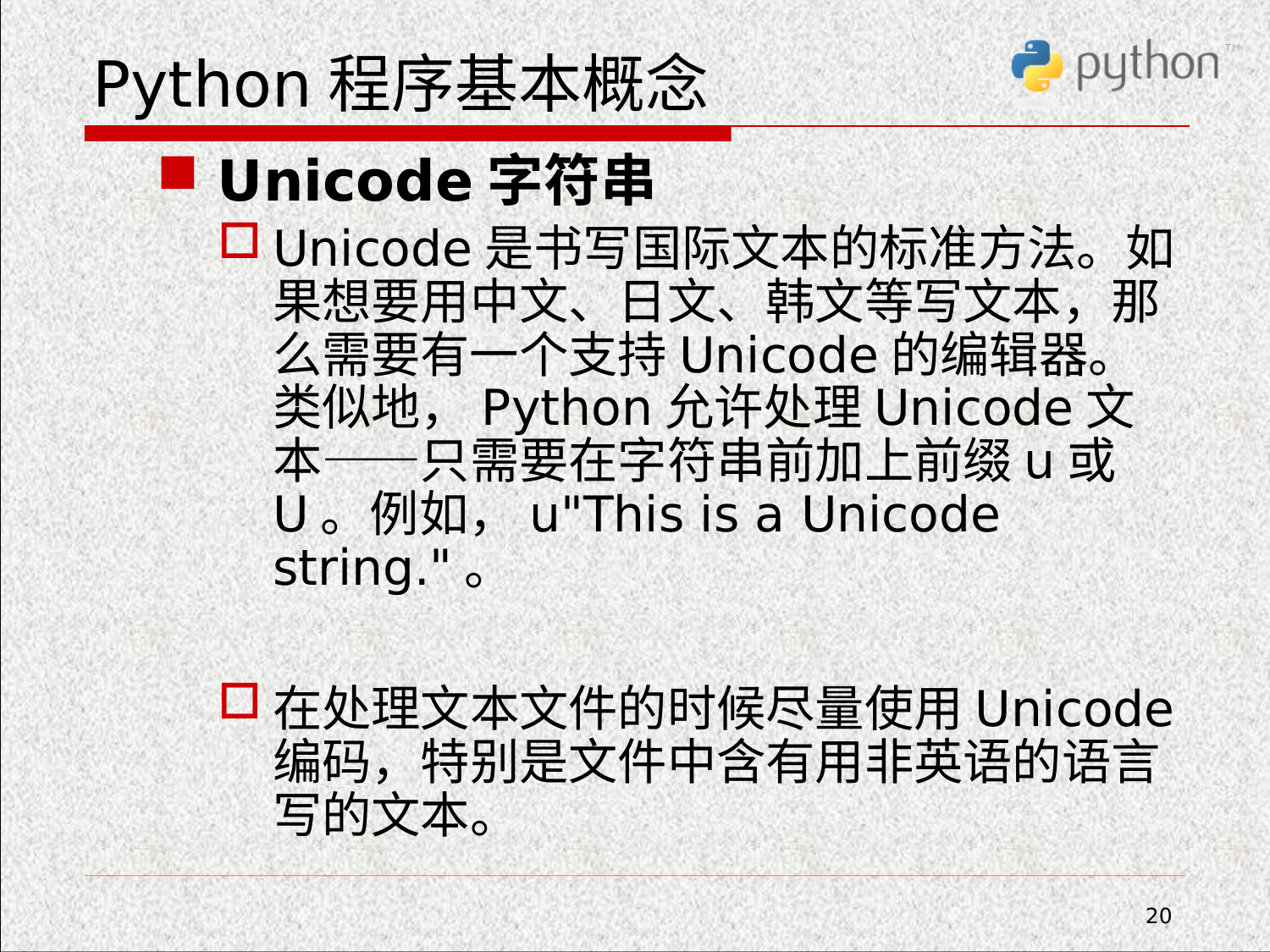

# Python程序基本概念
Unicode字符串
Unicode是书写国际文本的标准方法。如果想要用中文、日文、韩文等写文本，那么需要有一个支持Unicode的编辑器。类似地，Python允许处理Unicode文本——只需要在字符串前加上前缀u或U。例如，u"This is a Unicode string."。

在处理文本文件的时候尽量使用Unicode编码，特别是文件中含有用非英语的语言写的文本。
20